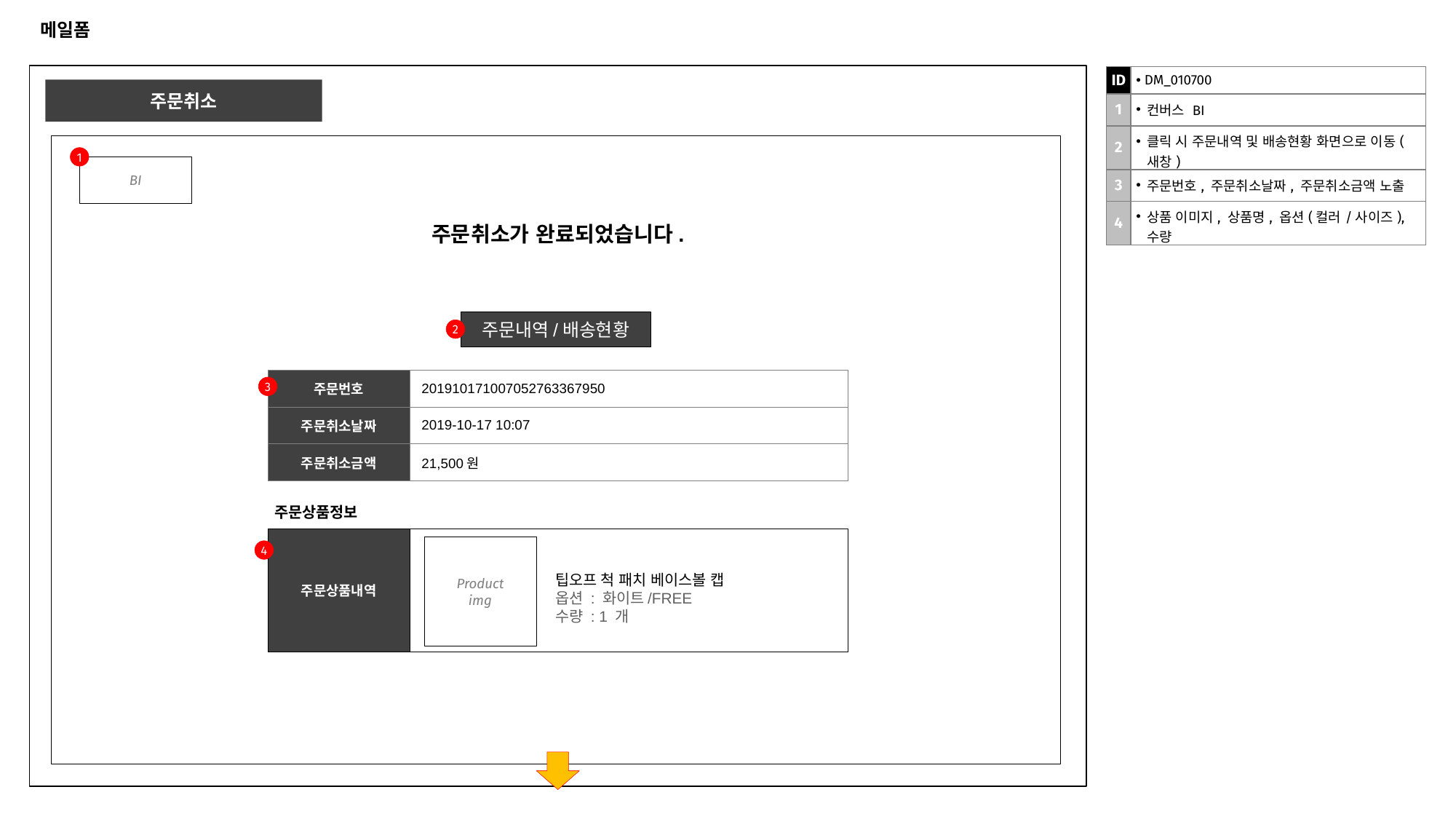

# 메일폼

| ID | DM\_010700 |
| --- | --- |
| 1 | 컨버스 BI |
| 2 | 클릭 시 주문내역 및 배송현황 화면으로 이동(새창) |
| 3 | 주문번호, 주문취소날짜, 주문취소금액 노출 |
| 4 | 상품 이미지, 상품명, 옵션(컬러/사이즈), 수량 |
주문취소

1
BI
주문취소가 완료되었습니다.

주문내역/배송현황
2
| 주문번호 | 201910171007052763367950 |
| --- | --- |
| 주문취소날짜 | 2019-10-17 10:07 |
| 주문취소금액 | 21,500원 |
3
주문상품정보
| 주문상품내역 |  |
| --- | --- |
Product
img
4
팁오프 척 패치 베이스볼 캡
옵션 : 화이트/FREE
수량 : 1 개